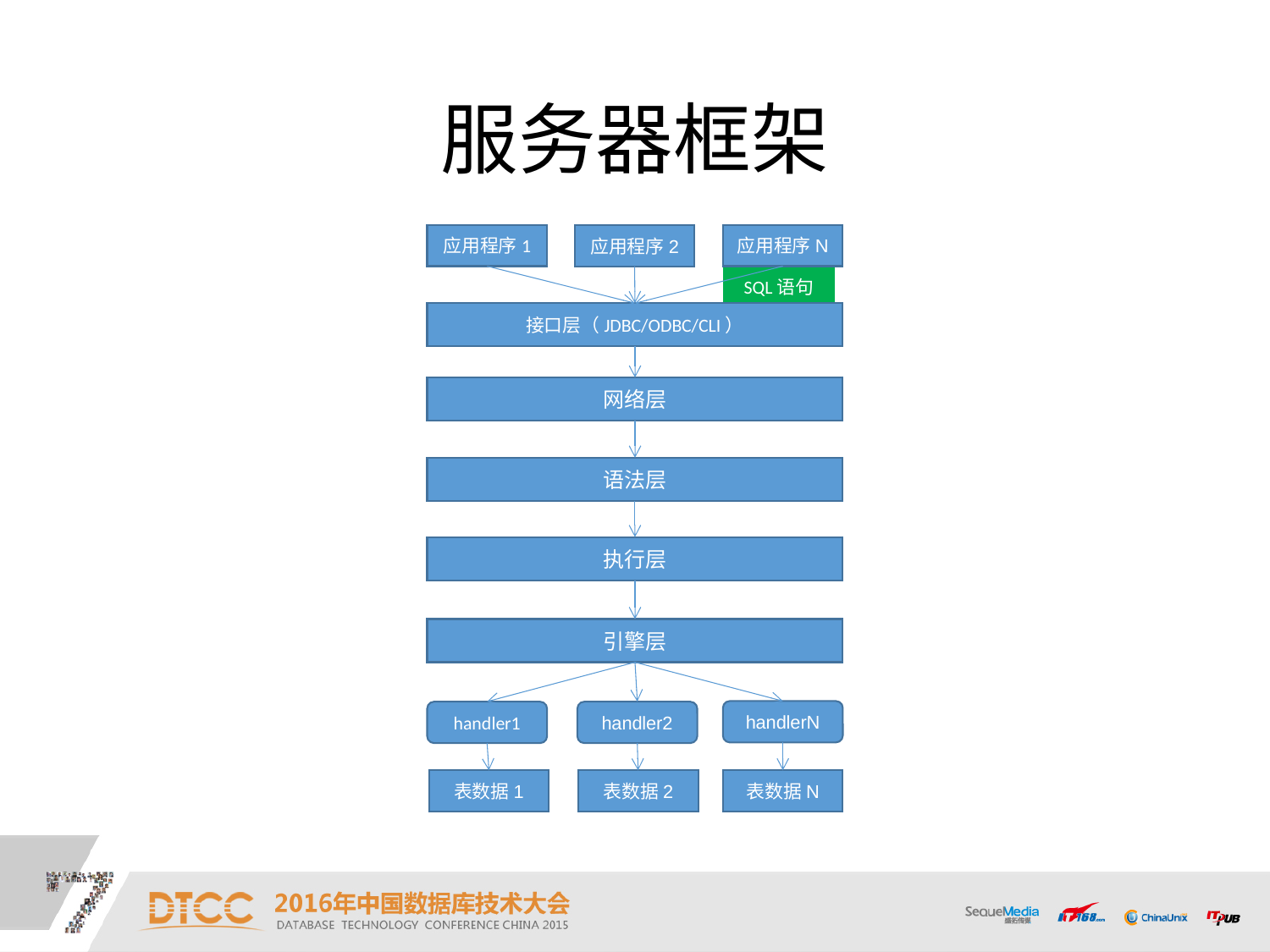

# 服务器框架
应用程序1
应用程序N
应用程序2
SQL语句
接口层（JDBC/ODBC/CLI）
网络层
语法层
执行层
引擎层
handlerN
handler1
handler2
表数据1
表数据2
表数据N